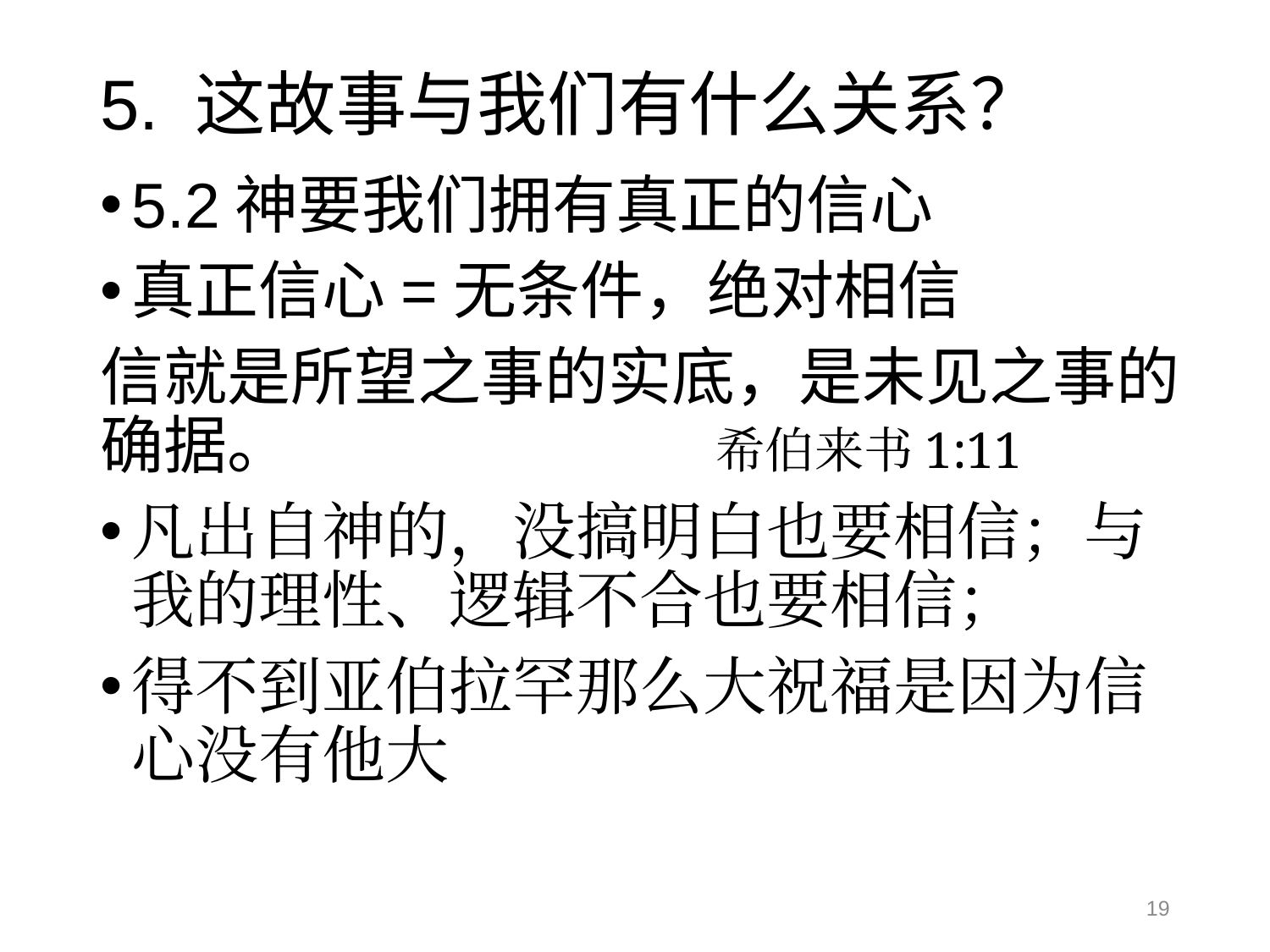

# 5. 这故事与我们有什么关系？
5.2神要我们拥有真正的信心
真正信心=无条件，绝对相信
信就是所望之事的实底，是未见之事的确据。                              希伯来书1:11
凡出自神的，没搞明白也要相信；与我的理性、逻辑不合也要相信；
得不到亚伯拉罕那么大祝福是因为信心没有他大

19